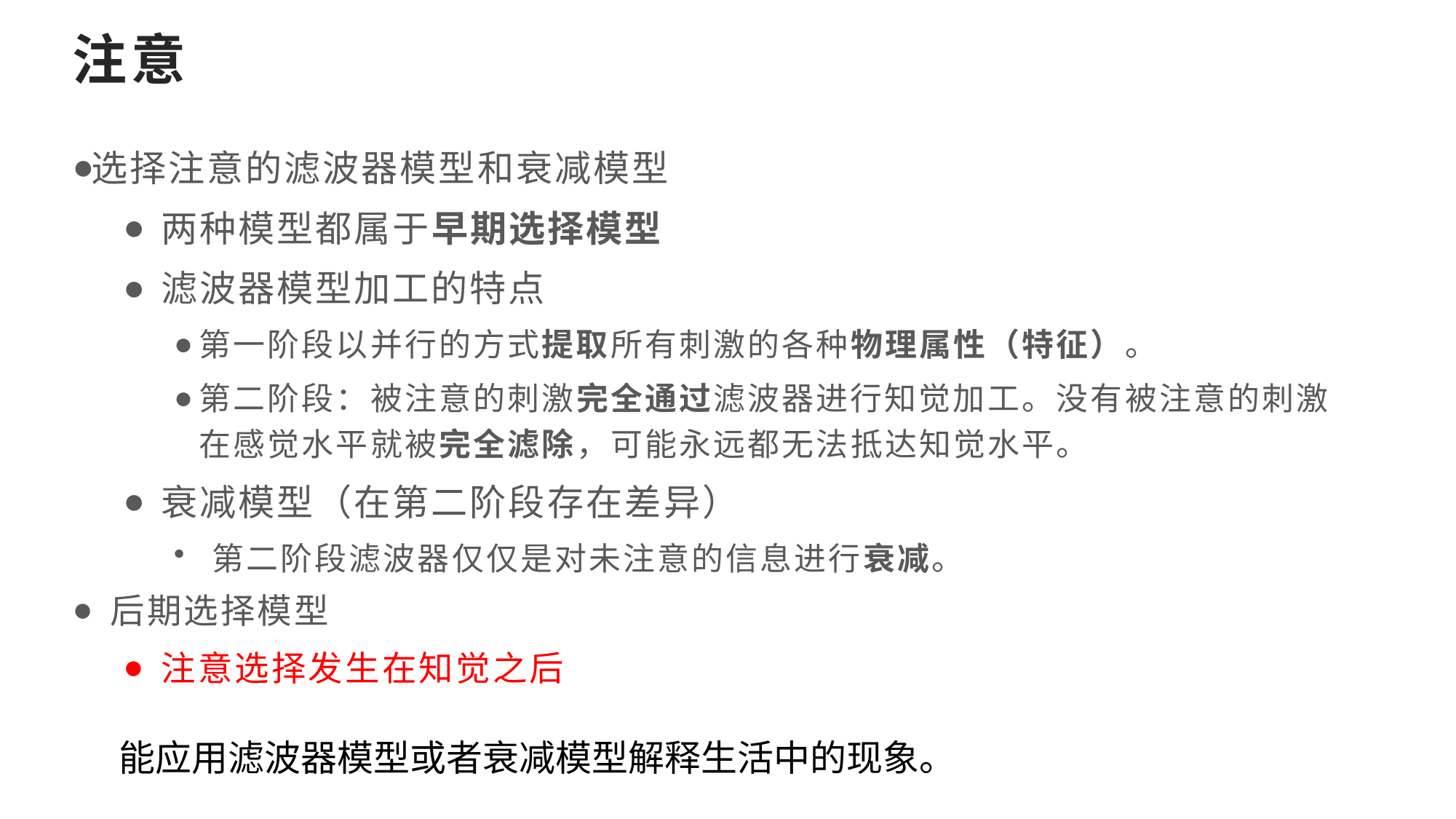

# 注意
选择注意的滤波器模型和衰减模型
两种模型都属于早期选择模型
滤波器模型加工的特点
第一阶段以并行的方式提取所有刺激的各种物理属性（特征）。
第二阶段：被注意的刺激完全通过滤波器进行知觉加工。没有被注意的刺激在感觉水平就被完全滤除，可能永远都无法抵达知觉水平。
衰减模型（在第二阶段存在差异）
第二阶段滤波器仅仅是对未注意的信息进行衰减。
后期选择模型
注意选择发生在知觉之后
能应用滤波器模型或者衰减模型解释生活中的现象。